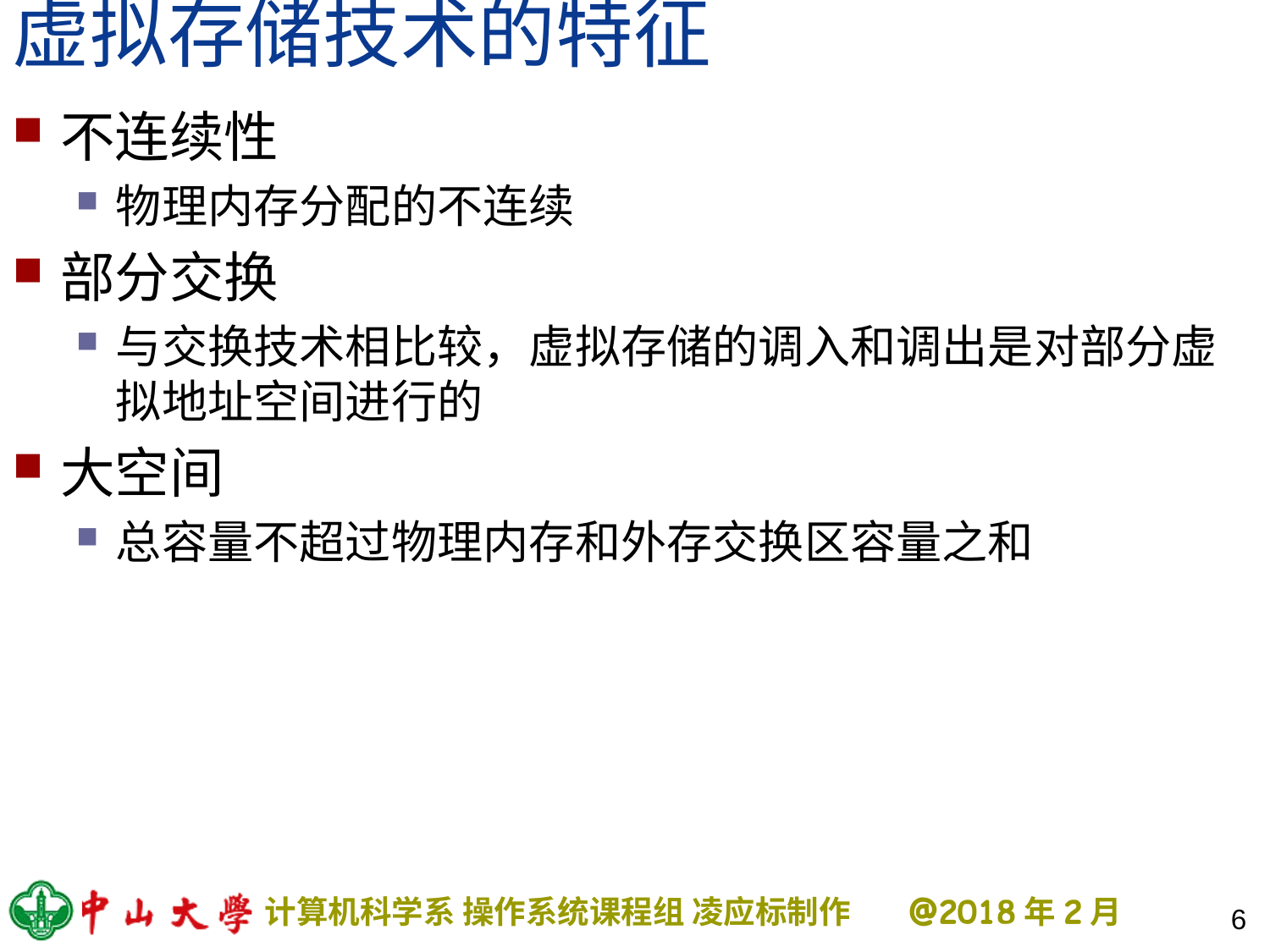

# 虚拟存储技术的特征
不连续性
物理内存分配的不连续
部分交换
与交换技术相比较，虚拟存储的调入和调出是对部分虚拟地址空间进行的
大空间
总容量不超过物理内存和外存交换区容量之和
6